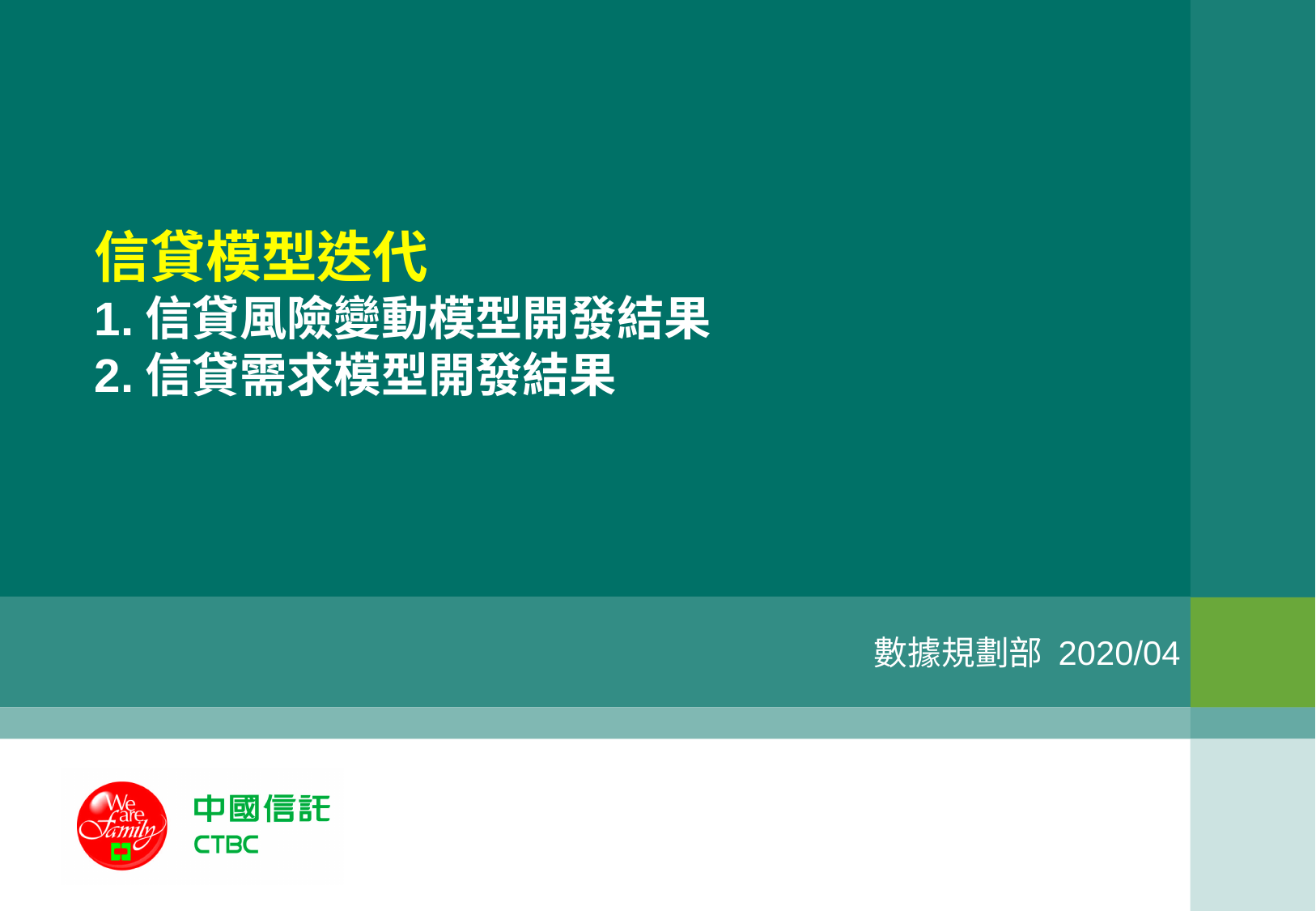

信貸模型迭代
1.信貸風險變動模型開發結果
2.信貸需求模型開發結果
數據規劃部 2020/04